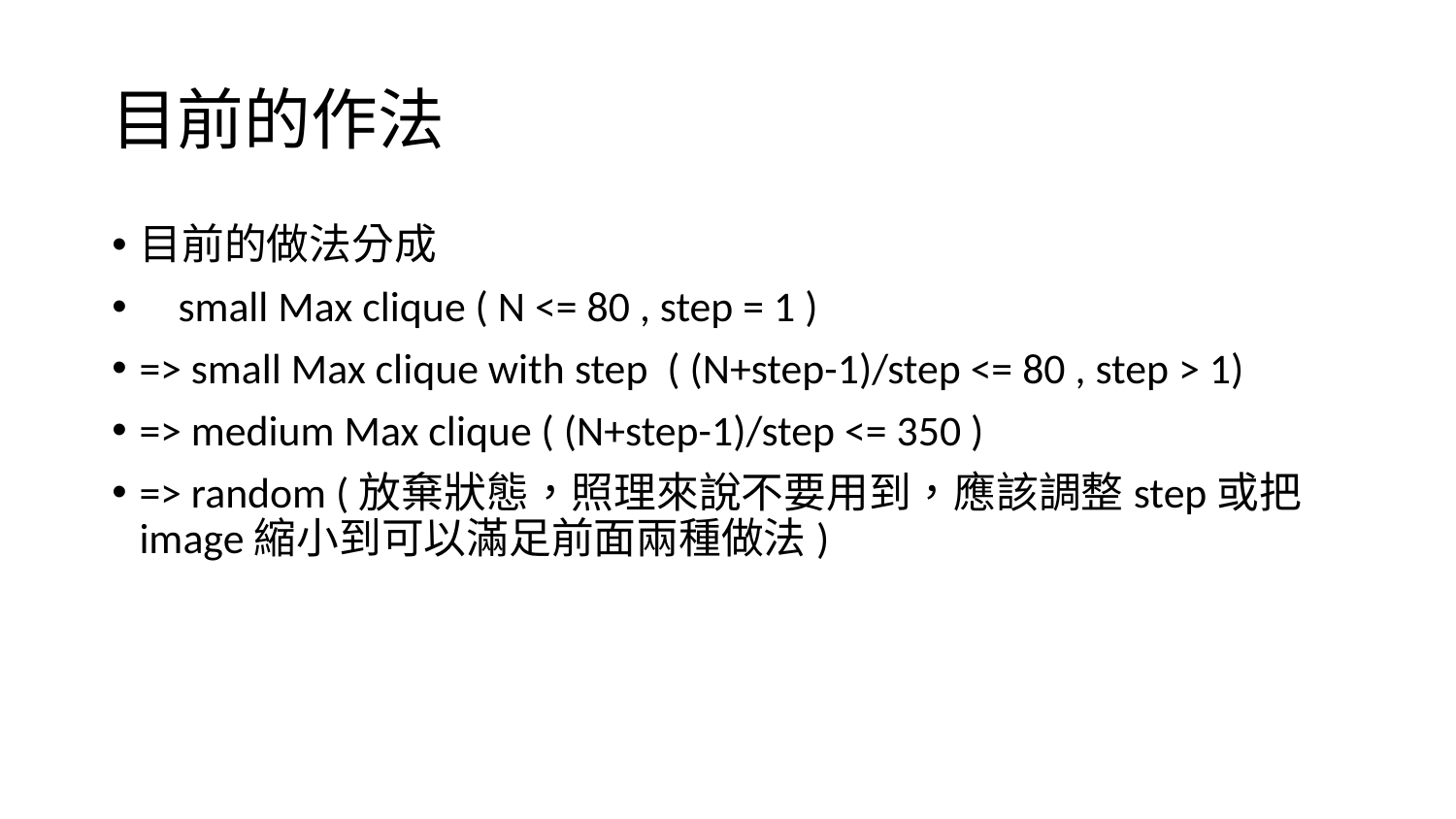

# 目前的作法
目前的做法分成
    small Max clique ( N <= 80 , step = 1 )
=> small Max clique with step  ( (N+step-1)/step <= 80 , step > 1)
=> medium Max clique ( (N+step-1)/step <= 350 )
=> random (放棄狀態，照理來說不要用到，應該調整step或把image縮小到可以滿足前面兩種做法)